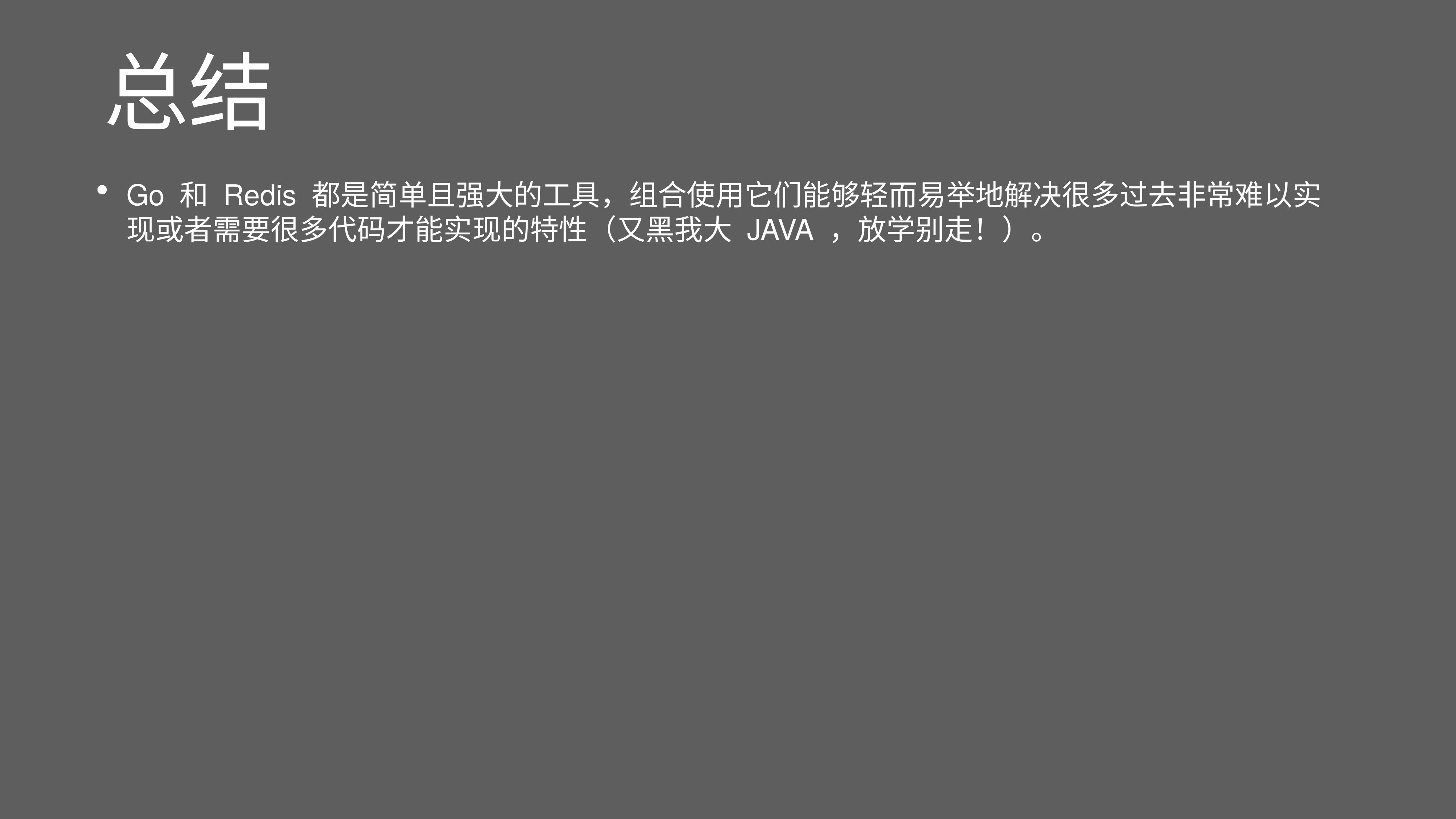

# 总结
Go 和 Redis 都是简单且强大的工具，组合使用它们能够轻而易举地解决很多过去非常难以实现或者需要很多代码才能实现的特性（又黑我大 JAVA ，放学别走！）。